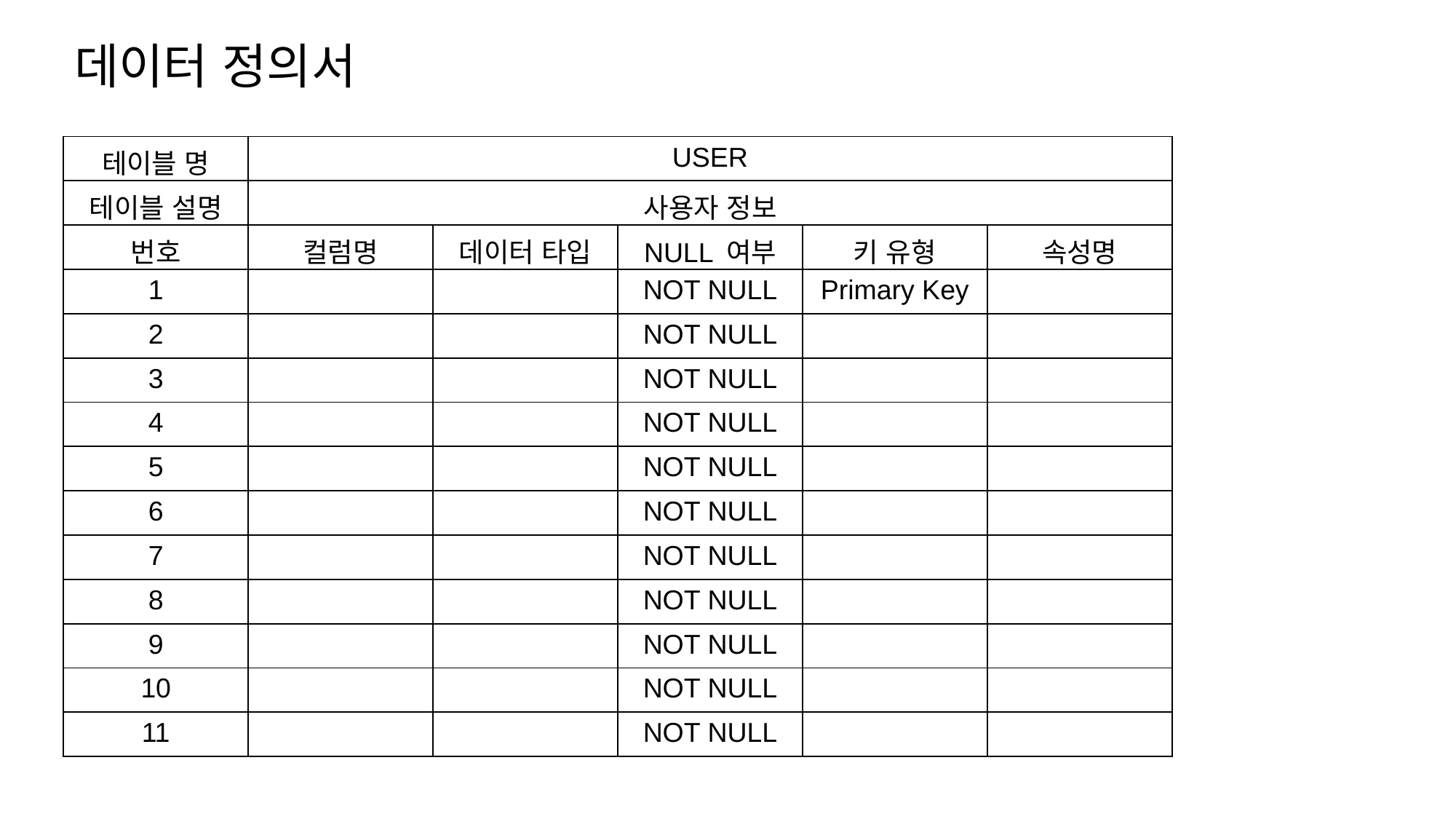

데이터 정의서
| 테이블 명 | USER |  |  |  |  |
| --- | --- | --- | --- | --- | --- |
| 테이블 설명 | 사용자 정보 |  |  |  |  |
| 번호 | 컬럼명 | 데이터 타입 | NULL 여부 | 키 유형 | 속성명 |
| 1 |  |  | NOT NULL | Primary Key |  |
| 2 |  |  | NOT NULL |  |  |
| 3 |  |  | NOT NULL |  |  |
| 4 |  |  | NOT NULL |  |  |
| 5 |  |  | NOT NULL |  |  |
| 6 |  |  | NOT NULL |  |  |
| 7 |  |  | NOT NULL |  |  |
| 8 |  |  | NOT NULL |  |  |
| 9 |  |  | NOT NULL |  |  |
| 10 |  |  | NOT NULL |  |  |
| 11 |  |  | NOT NULL |  |  |